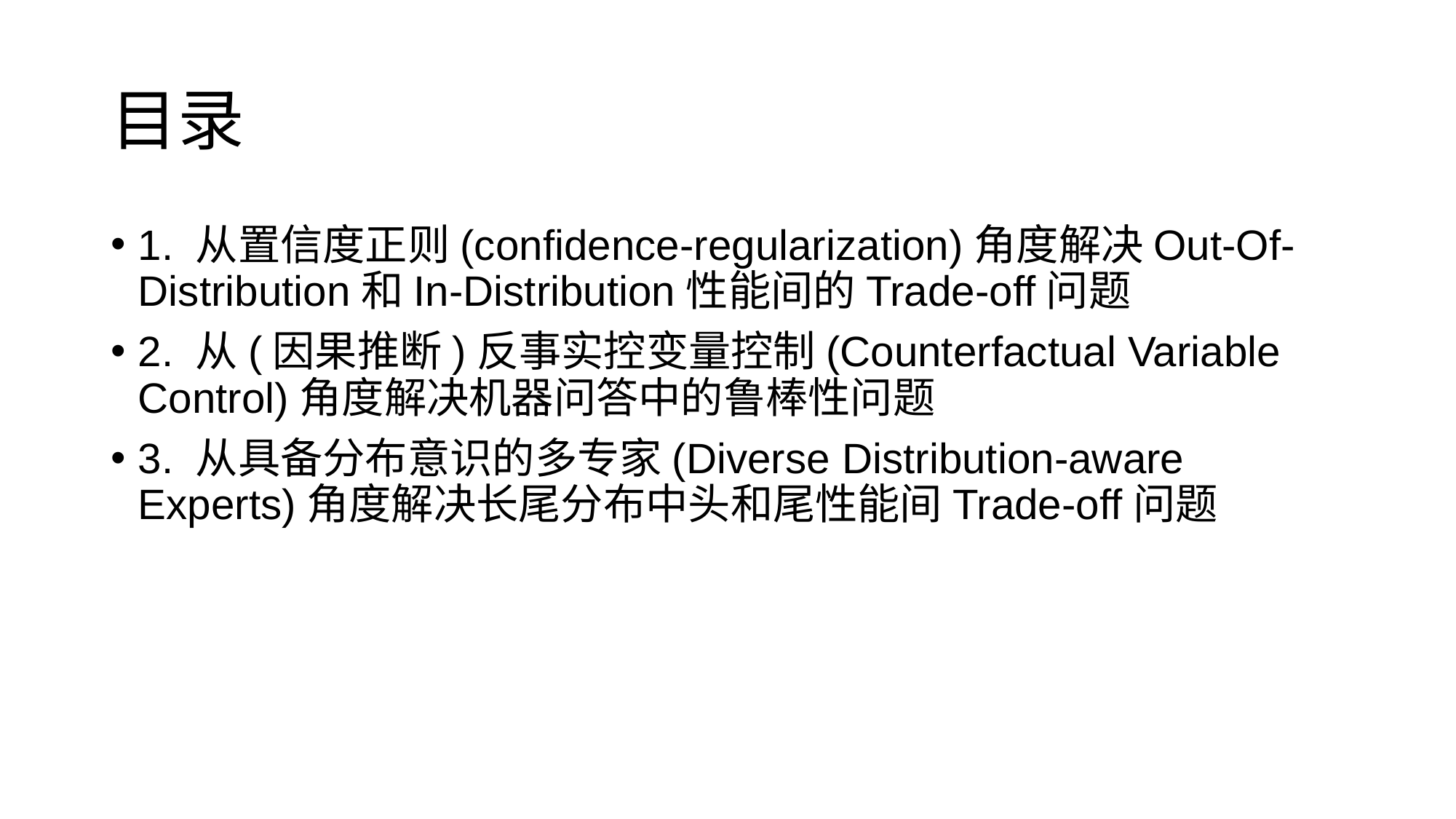

# 目录
1. 从置信度正则(confidence-regularization)角度解决Out-Of-Distribution和In-Distribution性能间的Trade-off问题
2. 从(因果推断)反事实控变量控制(Counterfactual Variable Control)角度解决机器问答中的鲁棒性问题
3. 从具备分布意识的多专家(Diverse Distribution-aware Experts)角度解决长尾分布中头和尾性能间Trade-off问题